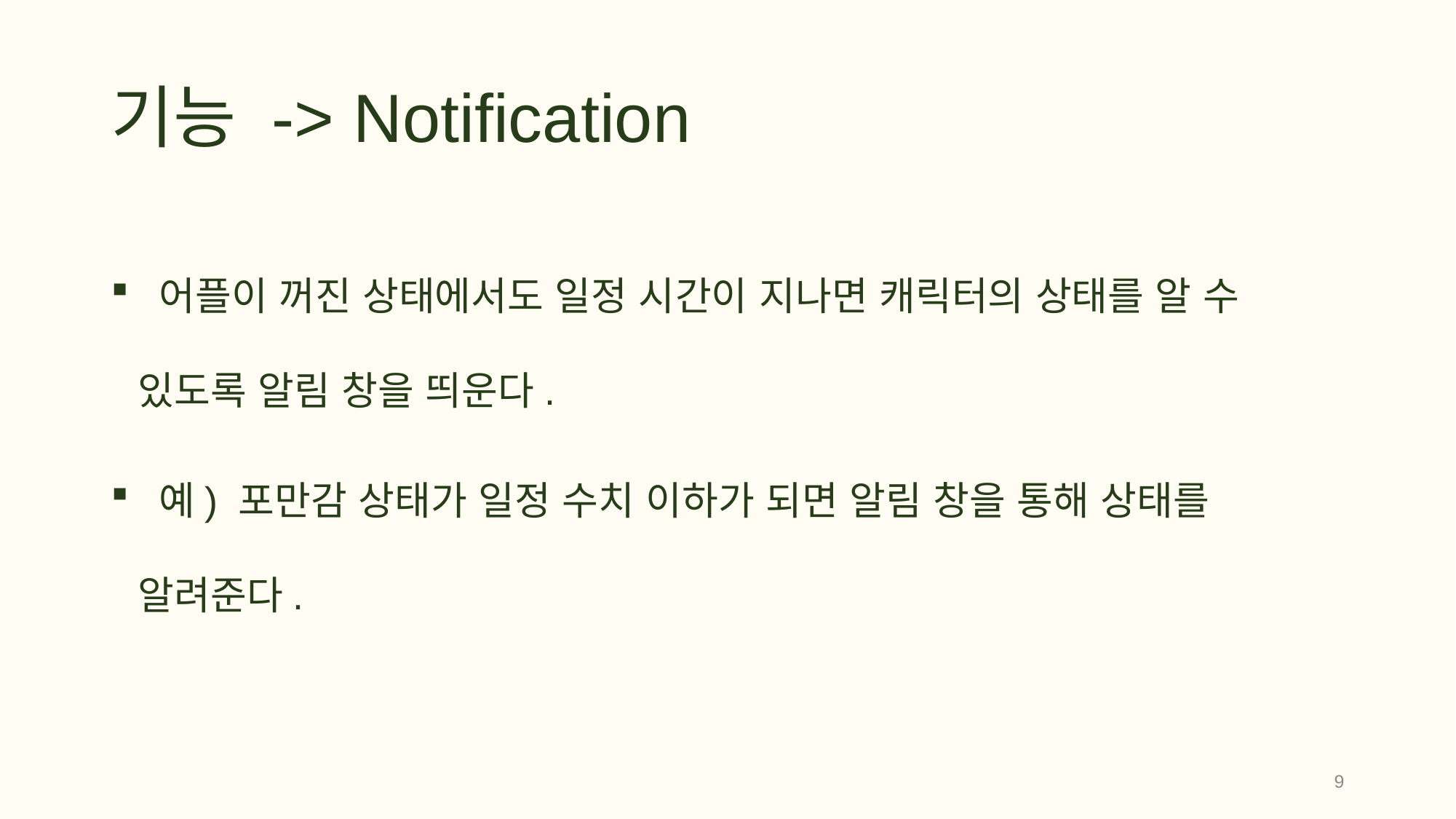

# 기능 -> Notification
 어플이 꺼진 상태에서도 일정 시간이 지나면 캐릭터의 상태를 알 수 있도록 알림 창을 띄운다.
 예) 포만감 상태가 일정 수치 이하가 되면 알림 창을 통해 상태를 알려준다.
9